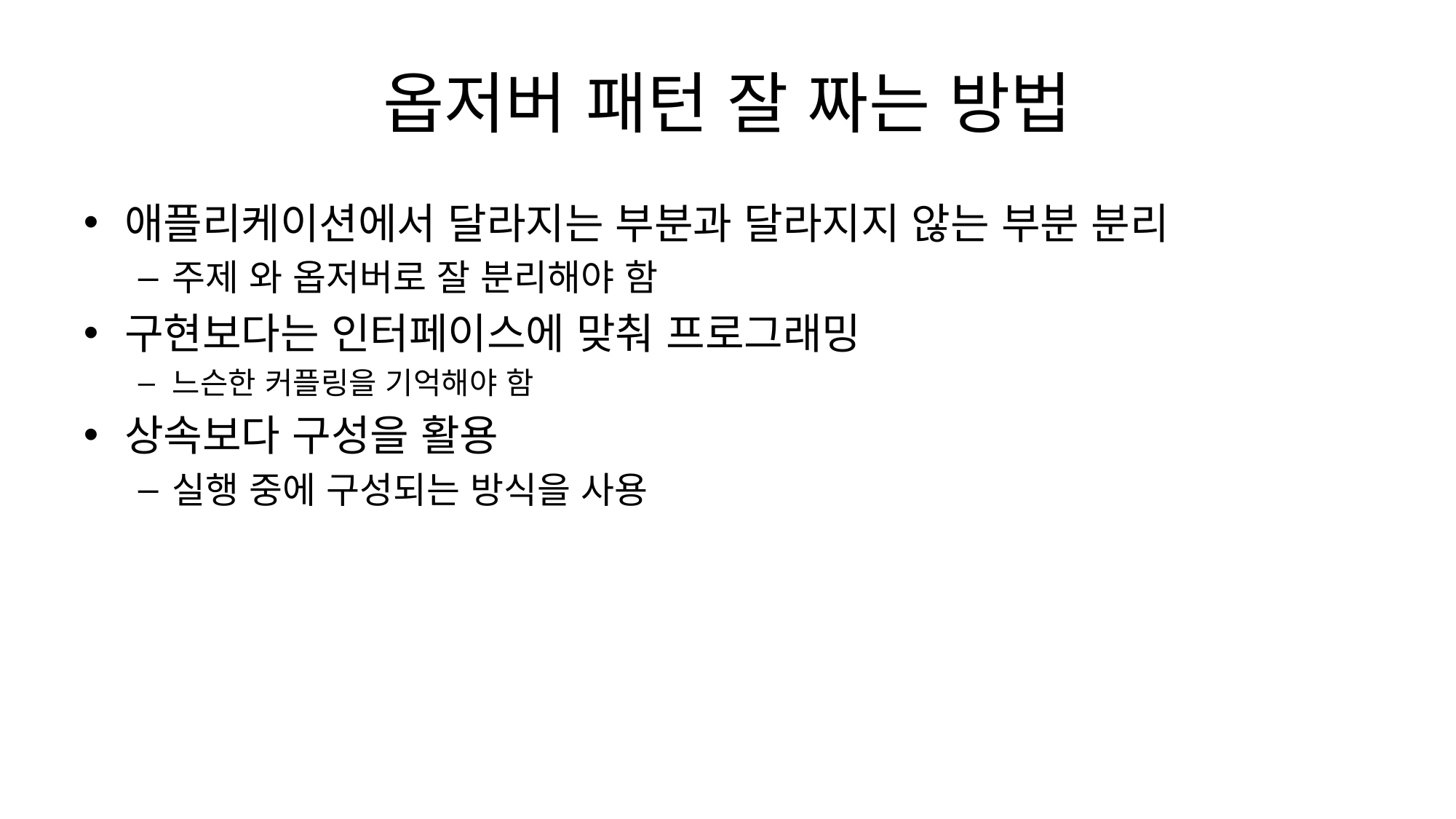

# 옵저버 패턴 잘 짜는 방법
애플리케이션에서 달라지는 부분과 달라지지 않는 부분 분리
주제 와 옵저버로 잘 분리해야 함
구현보다는 인터페이스에 맞춰 프로그래밍
느슨한 커플링을 기억해야 함
상속보다 구성을 활용
실행 중에 구성되는 방식을 사용